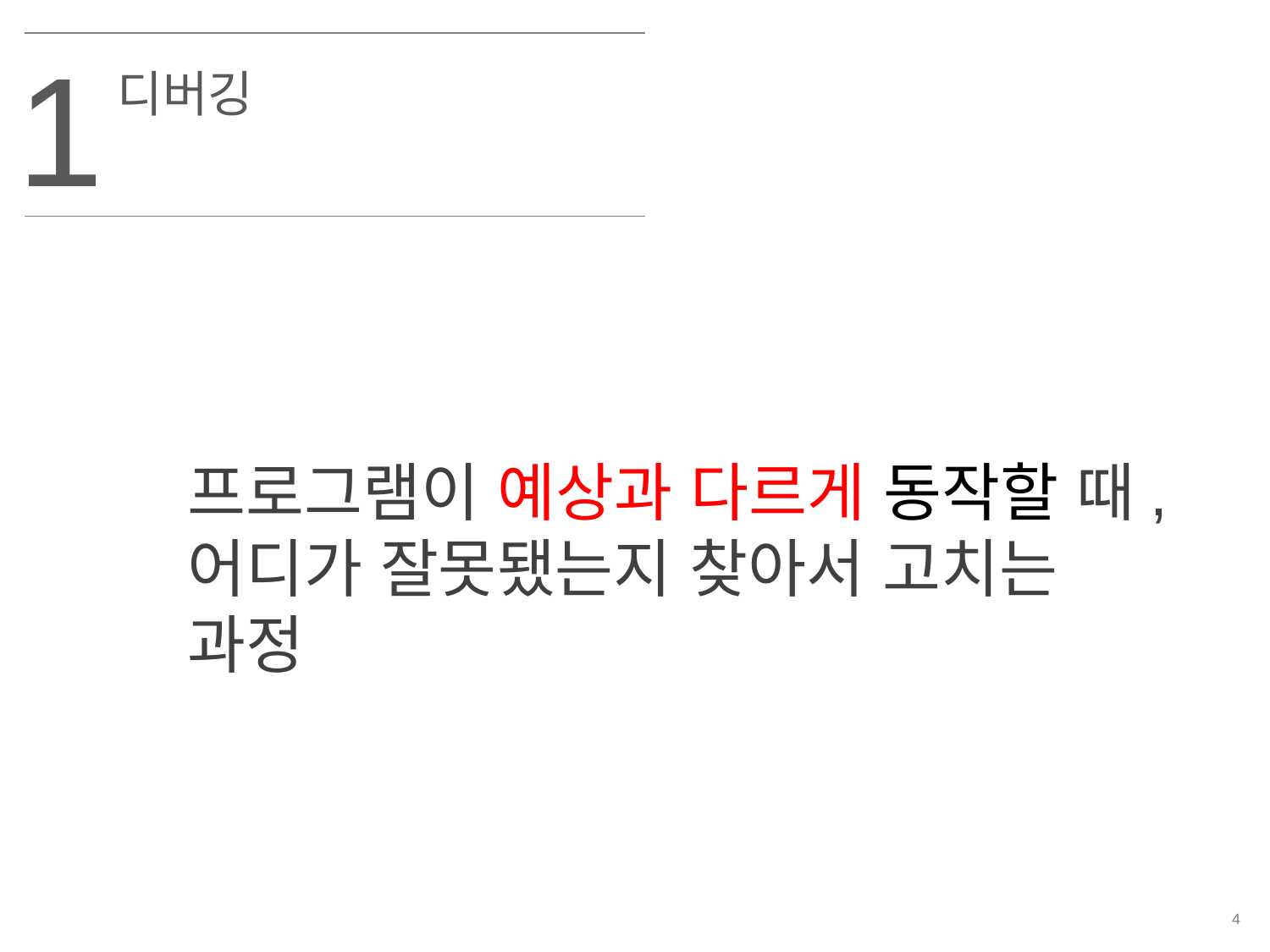

1
디버깅
프로그램이 예상과 다르게 동작할 때,
어디가 잘못됐는지 찾아서 고치는 과정